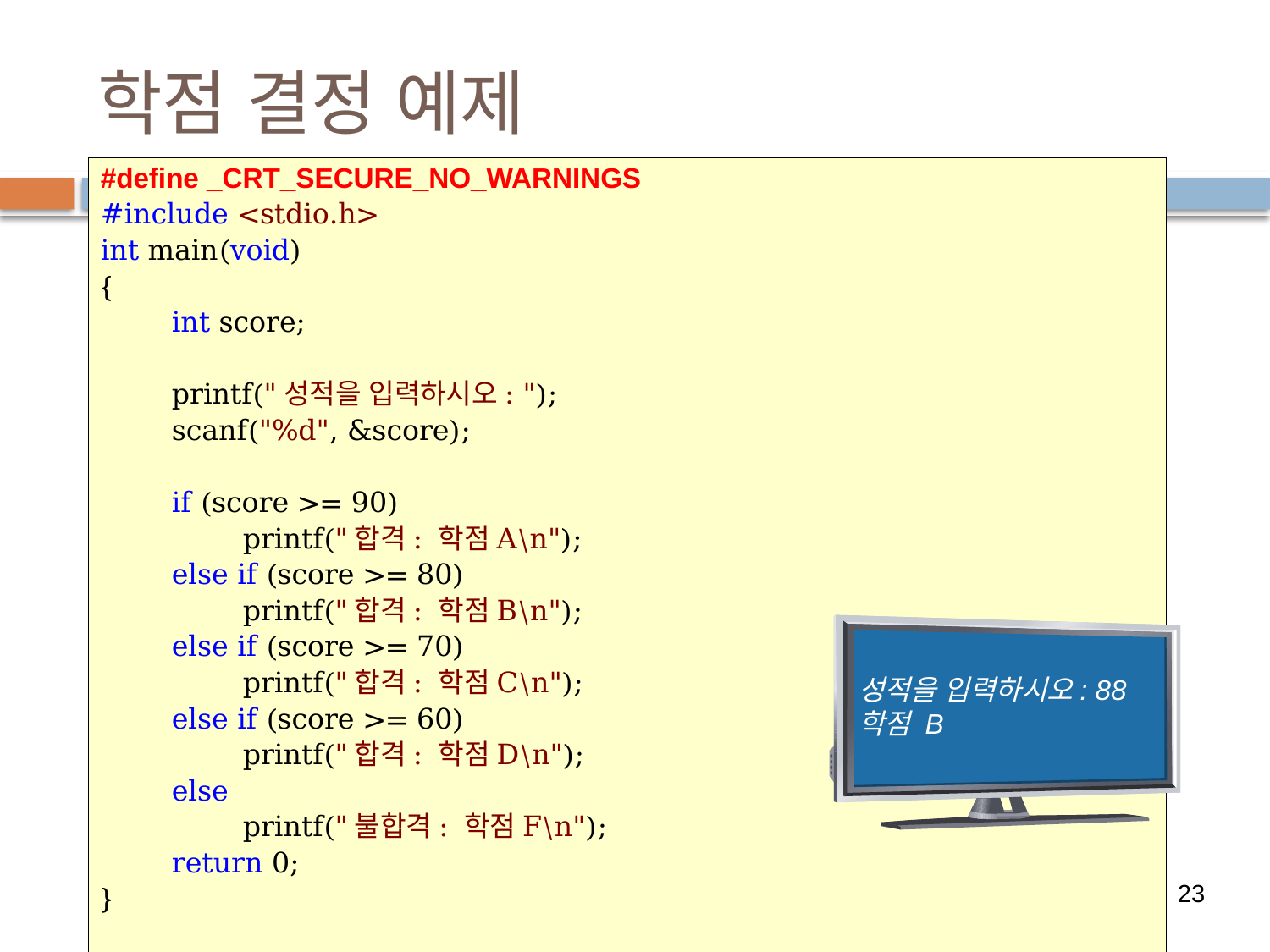

# 학점 결정 예제
#define _CRT_SECURE_NO_WARNINGS
#include <stdio.h>
int main(void)
{
        int score;

        printf("성적을 입력하시오: ");
        scanf("%d", &score);

        if (score >= 90)
                printf("합격: 학점A\n");
        else if (score >= 80)
                printf("합격: 학점B\n");
        else if (score >= 70)
                printf("합격: 학점C\n");
        else if (score >= 60)
                printf("합격: 학점D\n");
        else
                printf("불합격: 학점F\n");
        return 0;
}

성적을 입력하시오: 88
학점 B
23